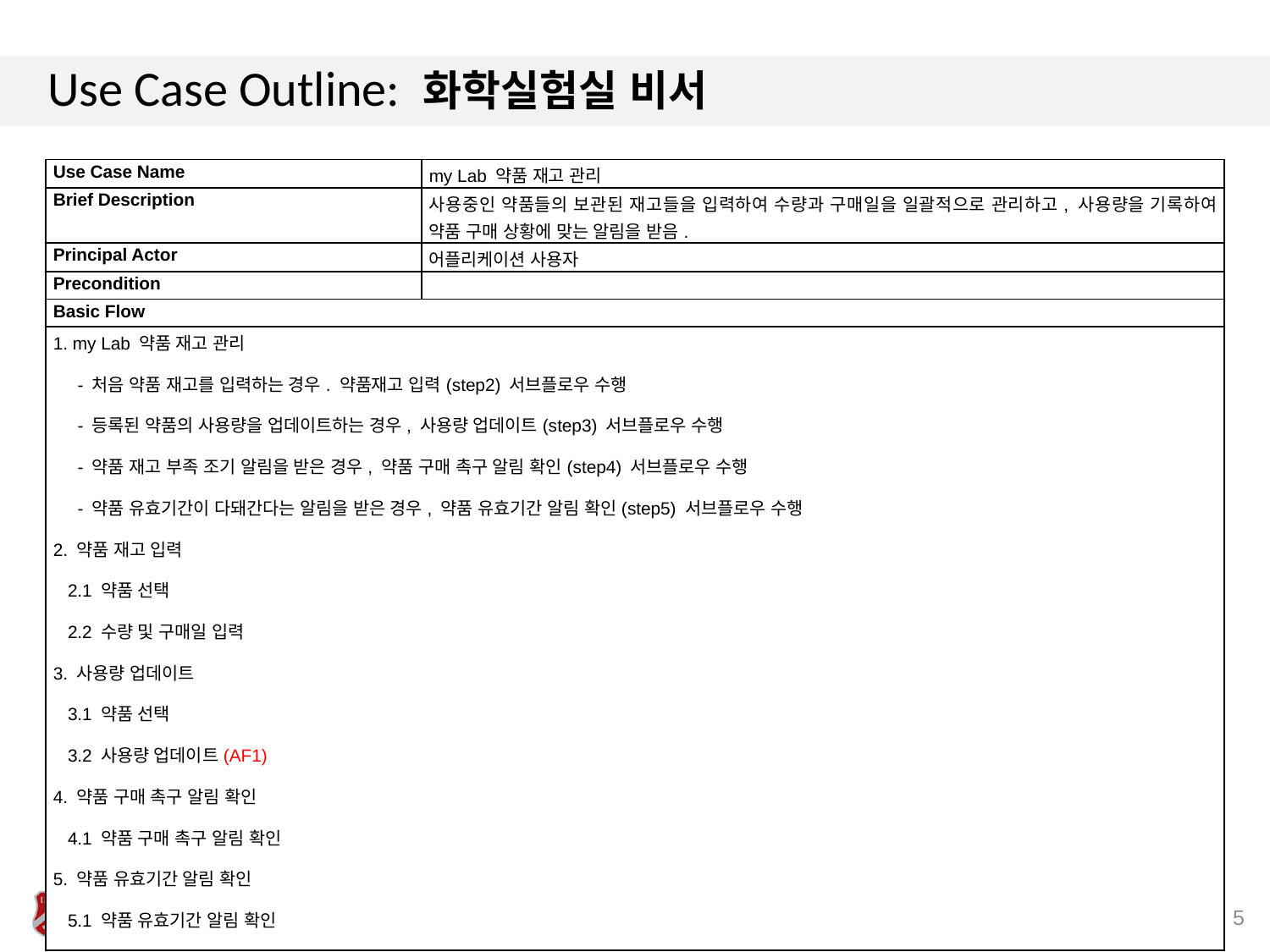

# Use Case Outline: 화학실험실 비서
| Use Case Name | my Lab 약품 재고 관리 |
| --- | --- |
| Brief Description | 사용중인 약품들의 보관된 재고들을 입력하여 수량과 구매일을 일괄적으로 관리하고, 사용량을 기록하여 약품 구매 상황에 맞는 알림을 받음. |
| Principal Actor | 어플리케이션 사용자 |
| Precondition |  |
| Basic Flow |  |
| 1. my Lab 약품 재고 관리 - 처음 약품 재고를 입력하는 경우. 약품재고 입력(step2) 서브플로우 수행 - 등록된 약품의 사용량을 업데이트하는 경우, 사용량 업데이트(step3) 서브플로우 수행 - 약품 재고 부족 조기 알림을 받은 경우, 약품 구매 촉구 알림 확인(step4) 서브플로우 수행 - 약품 유효기간이 다돼간다는 알림을 받은 경우, 약품 유효기간 알림 확인(step5) 서브플로우 수행 2. 약품 재고 입력 2.1 약품 선택 2.2 수량 및 구매일 입력 3. 사용량 업데이트 3.1 약품 선택 3.2 사용량 업데이트(AF1) 4. 약품 구매 촉구 알림 확인 4.1 약품 구매 촉구 알림 확인 5. 약품 유효기간 알림 확인 5.1 약품 유효기간 알림 확인 |  |
5